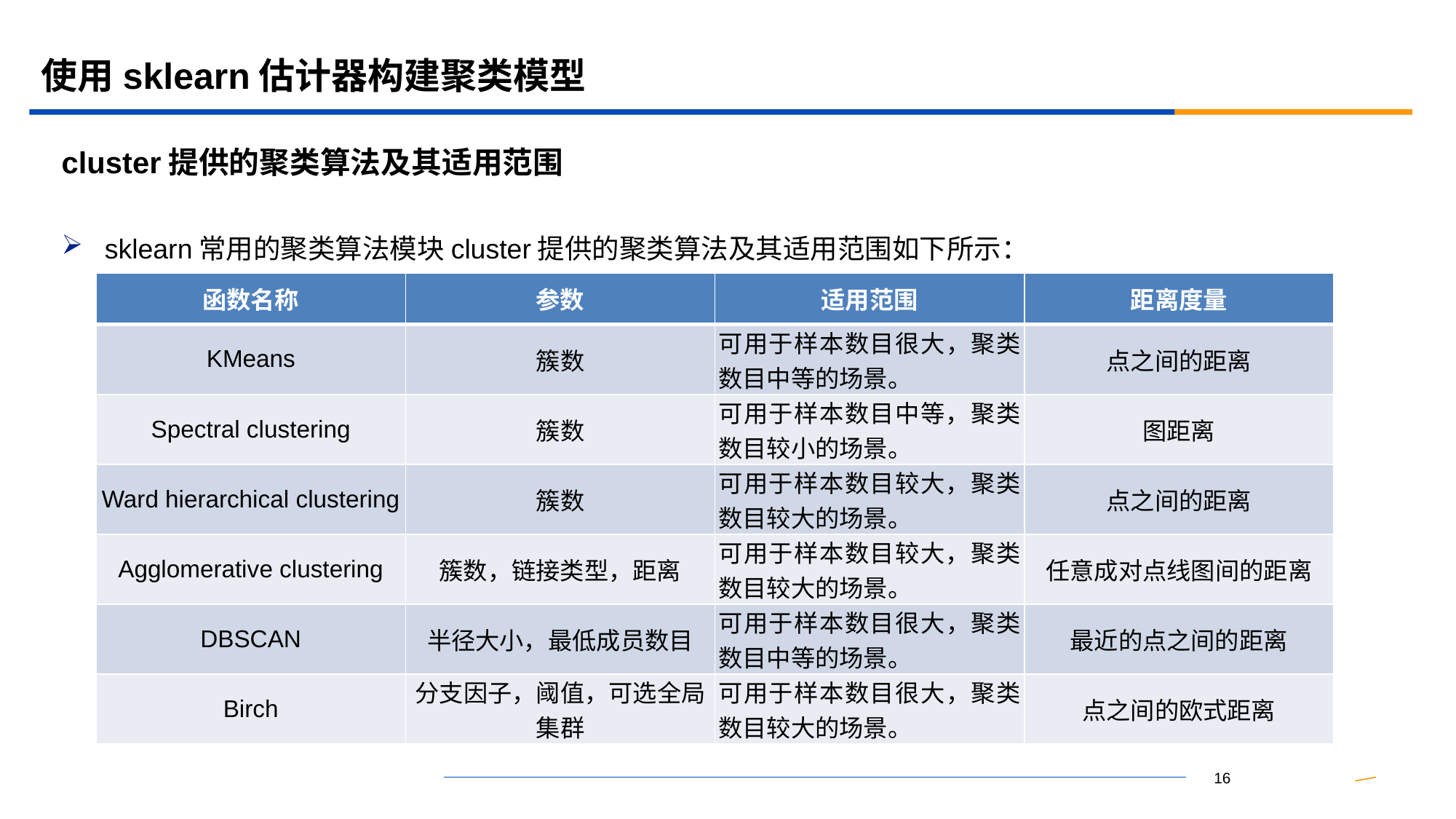

# 使用sklearn估计器构建聚类模型
cluster提供的聚类算法及其适用范围
sklearn常用的聚类算法模块cluster提供的聚类算法及其适用范围如下所示：
| 函数名称 | 参数 | 适用范围 | 距离度量 |
| --- | --- | --- | --- |
| KMeans | 簇数 | 可用于样本数目很大，聚类数目中等的场景。 | 点之间的距离 |
| Spectral clustering | 簇数 | 可用于样本数目中等，聚类数目较小的场景。 | 图距离 |
| Ward hierarchical clustering | 簇数 | 可用于样本数目较大，聚类数目较大的场景。 | 点之间的距离 |
| Agglomerative clustering | 簇数，链接类型，距离 | 可用于样本数目较大，聚类数目较大的场景。 | 任意成对点线图间的距离 |
| DBSCAN | 半径大小，最低成员数目 | 可用于样本数目很大，聚类数目中等的场景。 | 最近的点之间的距离 |
| Birch | 分支因子，阈值，可选全局集群 | 可用于样本数目很大，聚类数目较大的场景。 | 点之间的欧式距离 |